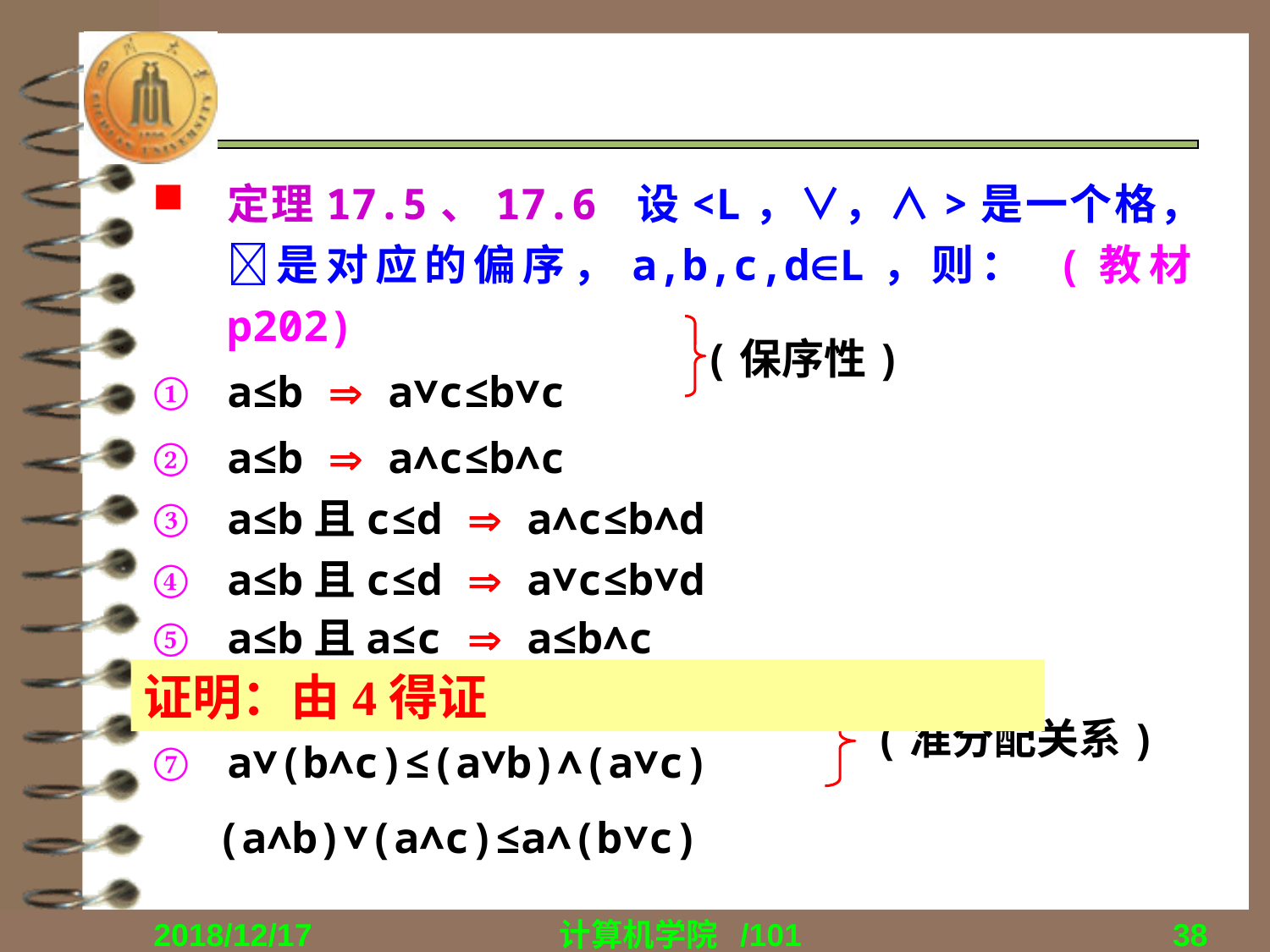

#
定理17.5、17.6 设<L，∨，∧>是一个格， ≤是对应的偏序，a,b,c,d∈L，则： (教材p202)
a≤b ⇒ a∨c≤b∨c
a≤b ⇒ a∧c≤b∧c
a≤b且c≤d ⇒ a∧c≤b∧d
a≤b且c≤d ⇒ a∨c≤b∨d
a≤b且a≤c ⇒ a≤b∧c
a≤c且b≤c ⇒ a∨b≤c
a∨(b∧c)≤(a∨b)∧(a∨c)
(a∧b)∨(a∧c)≤a∧(b∨c)

(保序性)
证明：由4得证

(准分配关系)
2018/12/17
计算机学院  /101
38